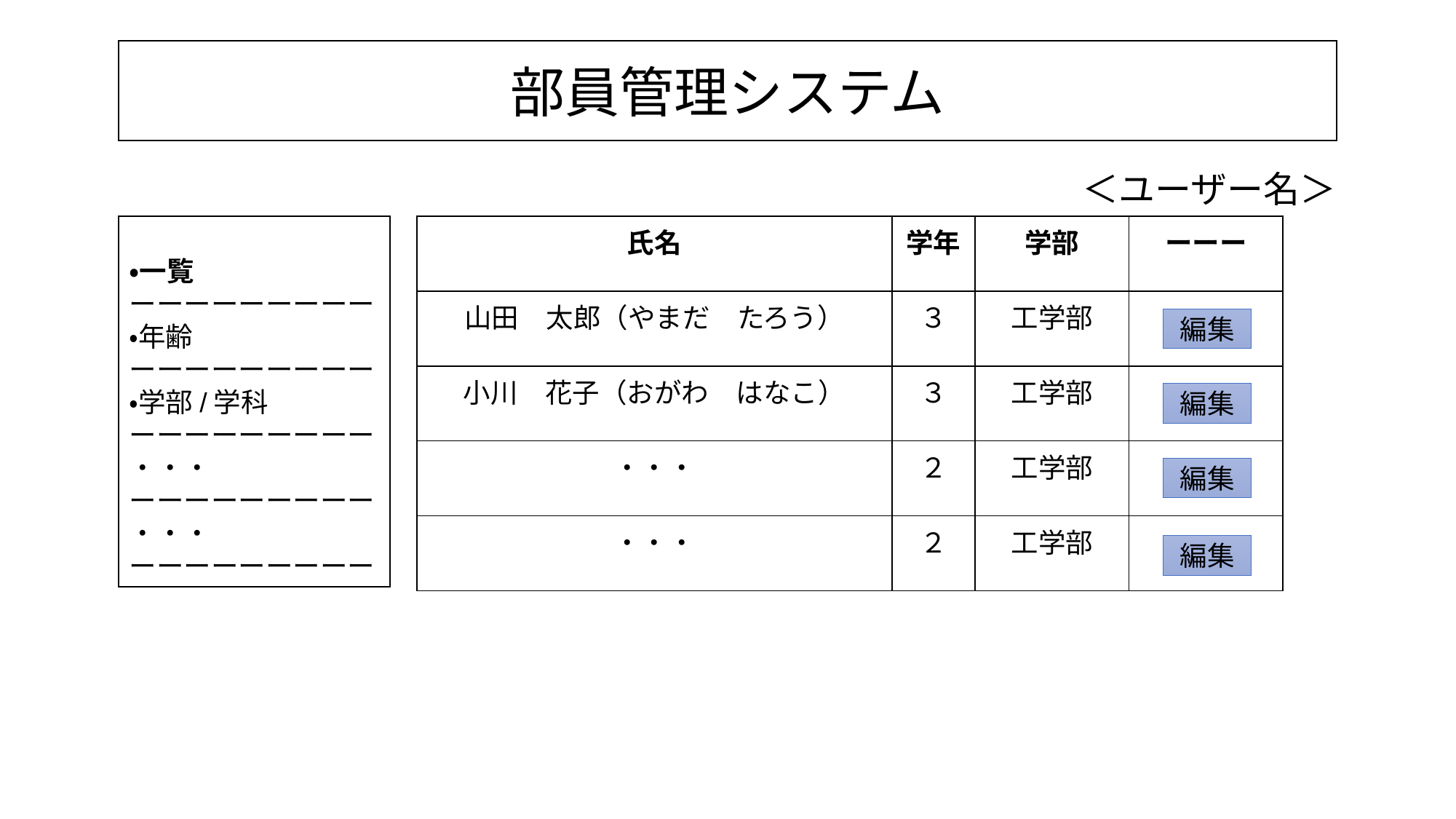

部員管理システム
＜ユーザー名＞
| 氏名 | 学年 | 学部 | ーーー |
| --- | --- | --- | --- |
| 山田　太郎（やまだ　たろう） | ３ | 工学部 |  |
| 小川　花子（おがわ　はなこ） | ３ | 工学部 |  |
| ・・・ | ２ | 工学部 |  |
| ・・・ | ２ | 工学部 |  |

・一覧
ーーーーーーーーー
・年齢
ーーーーーーーーー
・学部/学科
ーーーーーーーーー
・・・
ーーーーーーーーー
・・・
ーーーーーーーーー
編集
編集
編集
編集